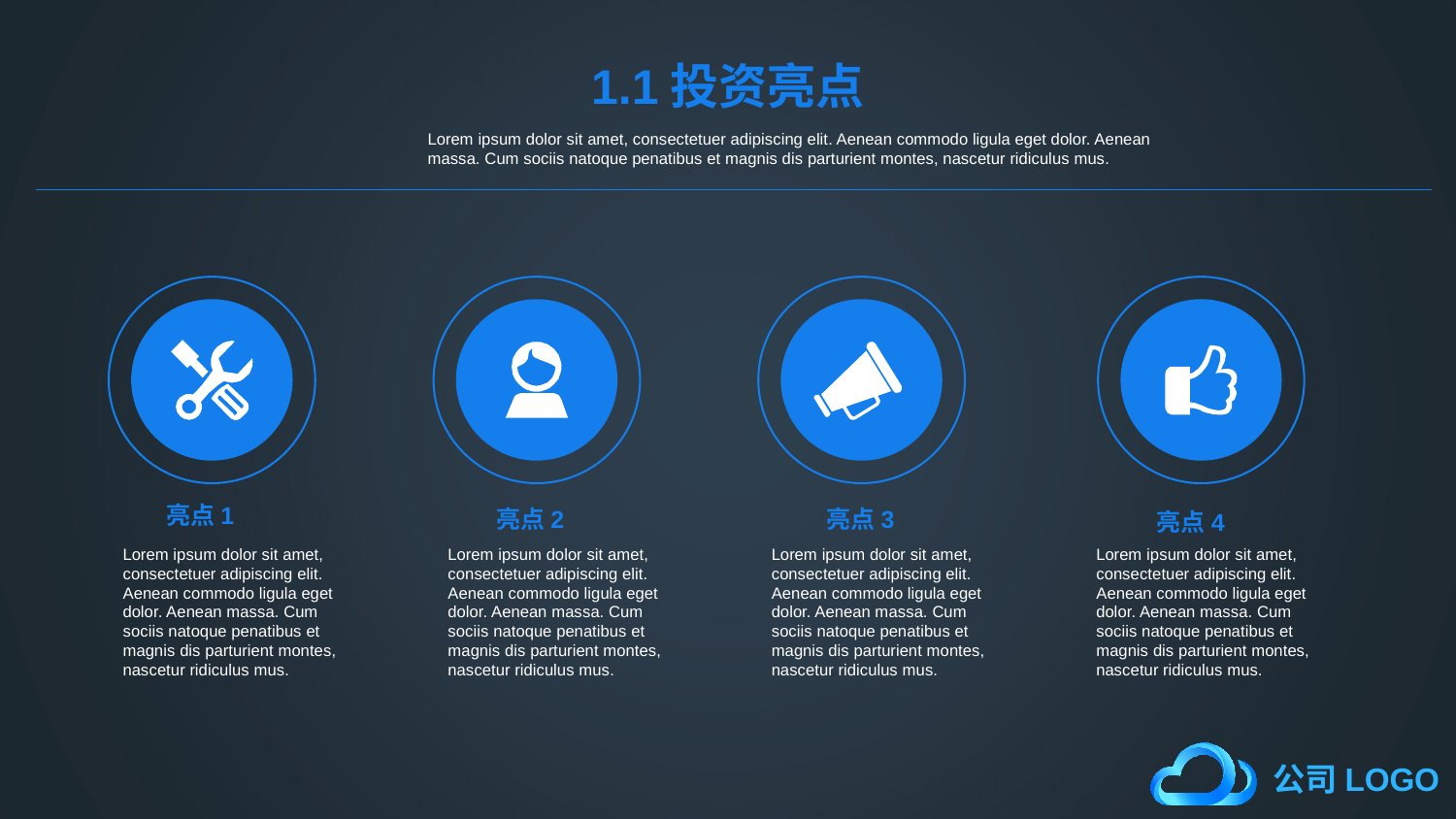

1.1投资亮点
Lorem ipsum dolor sit amet, consectetuer adipiscing elit. Aenean commodo ligula eget dolor. Aenean massa. Cum sociis natoque penatibus et magnis dis parturient montes, nascetur ridiculus mus.

亮点1
亮点2
亮点3
亮点4
Lorem ipsum dolor sit amet, consectetuer adipiscing elit. Aenean commodo ligula eget dolor. Aenean massa. Cum sociis natoque penatibus et magnis dis parturient montes, nascetur ridiculus mus.
Lorem ipsum dolor sit amet, consectetuer adipiscing elit. Aenean commodo ligula eget dolor. Aenean massa. Cum sociis natoque penatibus et magnis dis parturient montes, nascetur ridiculus mus.
Lorem ipsum dolor sit amet, consectetuer adipiscing elit. Aenean commodo ligula eget dolor. Aenean massa. Cum sociis natoque penatibus et magnis dis parturient montes, nascetur ridiculus mus.
Lorem ipsum dolor sit amet, consectetuer adipiscing elit. Aenean commodo ligula eget dolor. Aenean massa. Cum sociis natoque penatibus et magnis dis parturient montes, nascetur ridiculus mus.